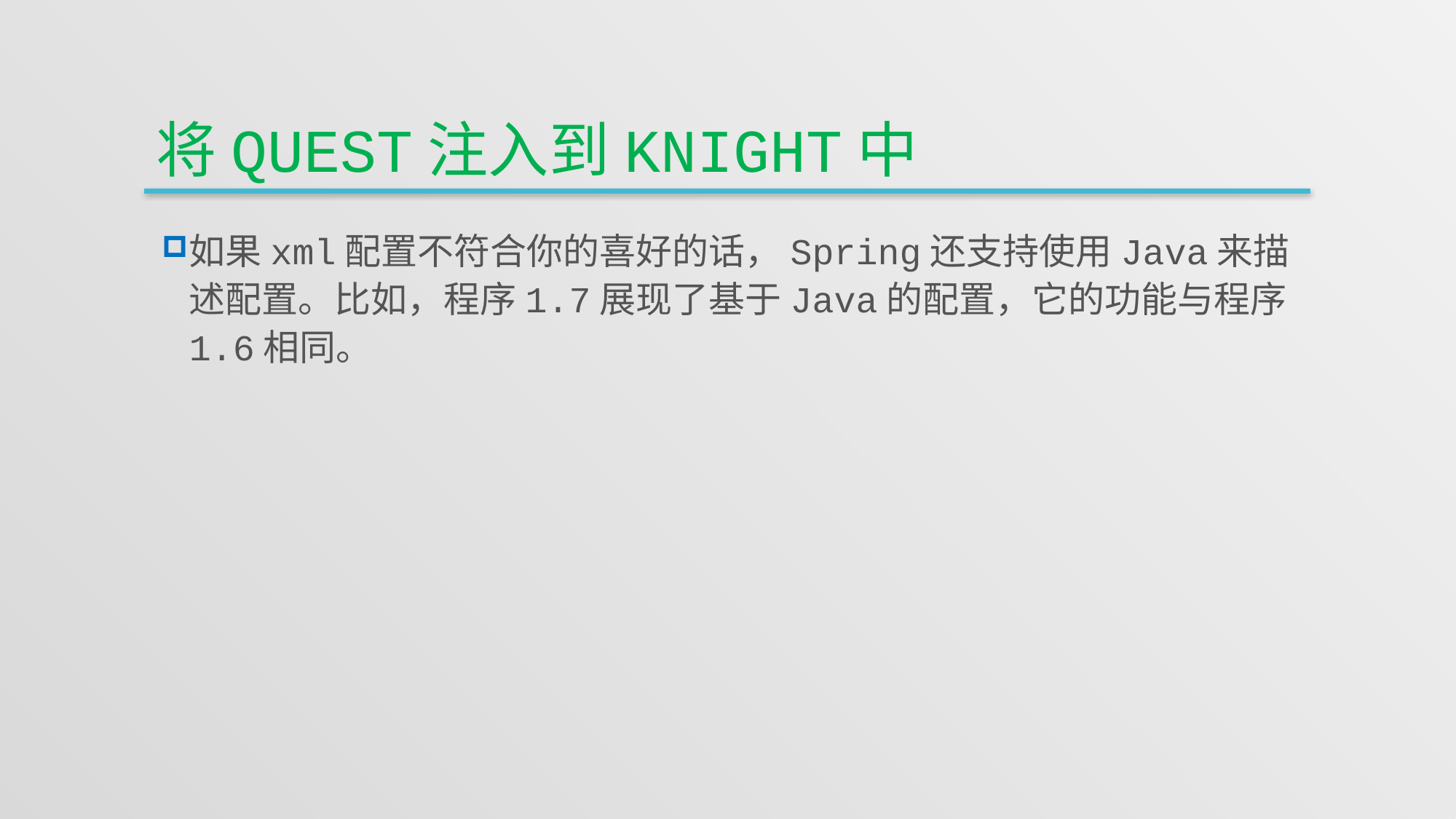

# 将Quest注入到Knight中
如果xml配置不符合你的喜好的话，Spring还支持使用Java来描述配置。比如，程序1.7展现了基于Java的配置，它的功能与程序1.6相同。